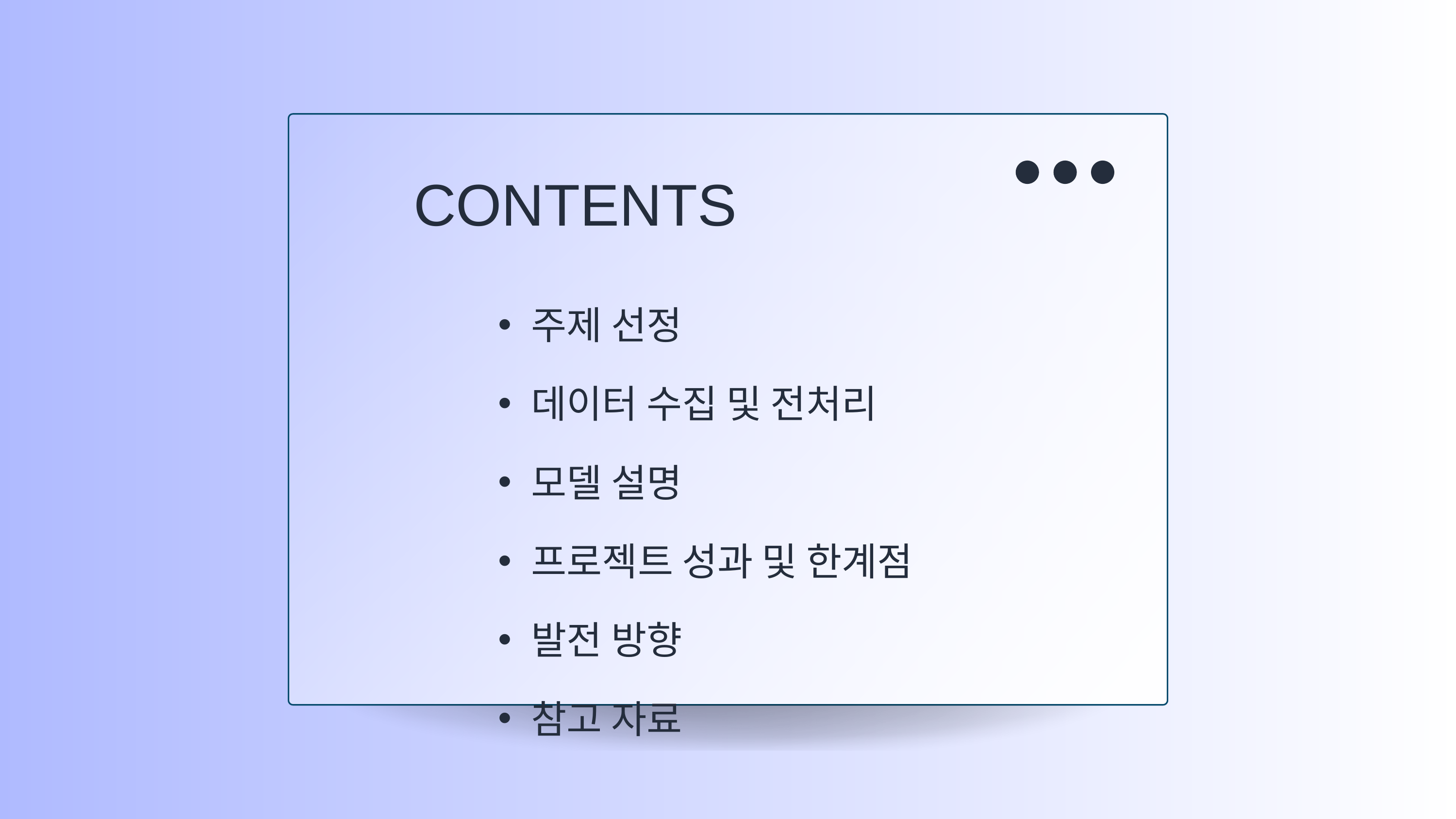

CONTENTS

주제 선정
데이터 수집 및 전처리
모델 설명
프로젝트 성과 및 한계점
발전 방향
참고 자료